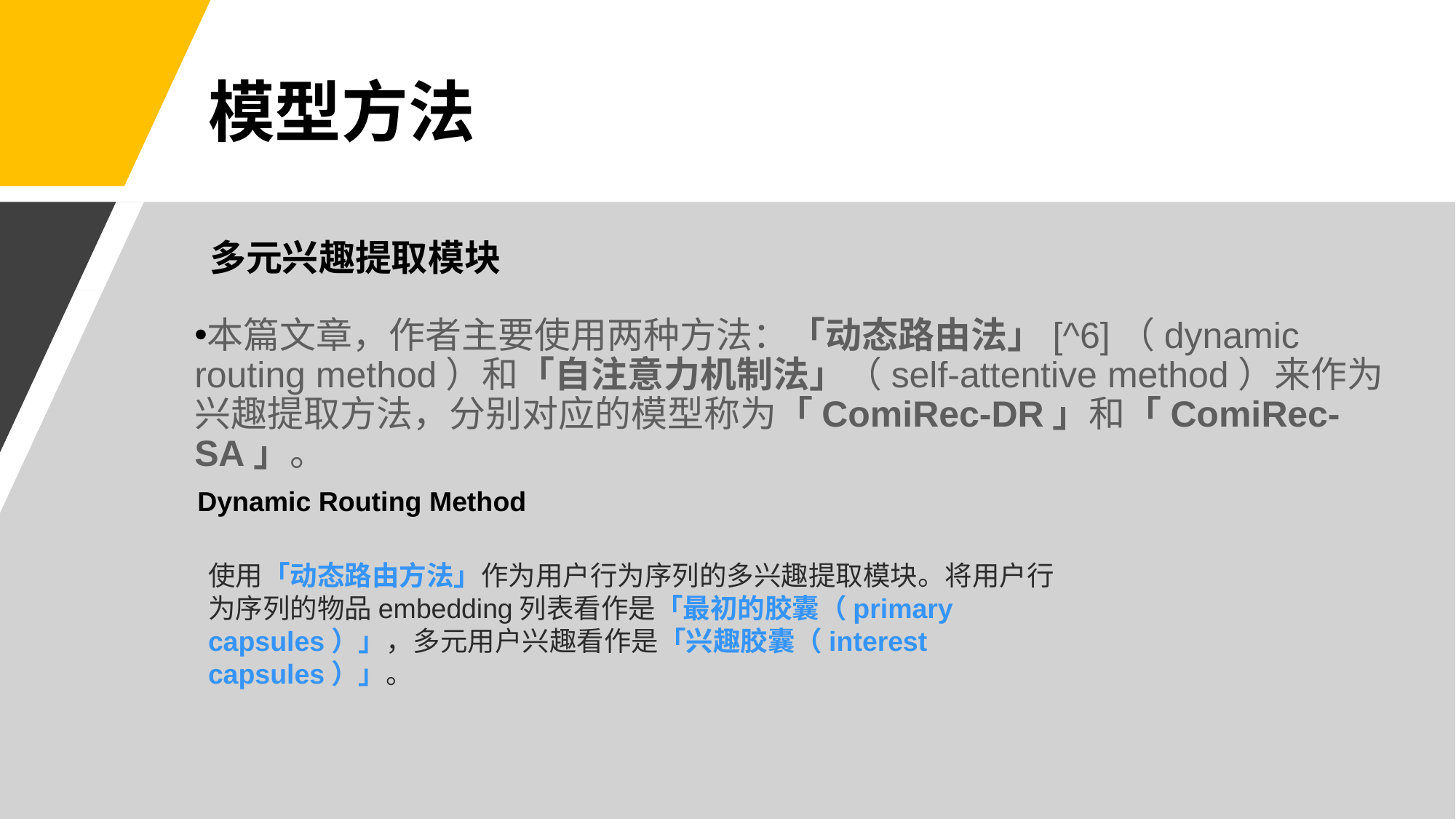

# 模型方法

多元兴趣提取模块
本篇文章，作者主要使用两种方法：「动态路由法」[^6]（dynamic routing method）和「自注意力机制法」（self-attentive method）来作为兴趣提取方法，分别对应的模型称为「ComiRec-DR」和「ComiRec-SA」。
Dynamic Routing Method
使用「动态路由方法」作为用户行为序列的多兴趣提取模块。将用户行为序列的物品embedding列表看作是「最初的胶囊（primary capsules）」，多元用户兴趣看作是「兴趣胶囊（interest capsules）」。